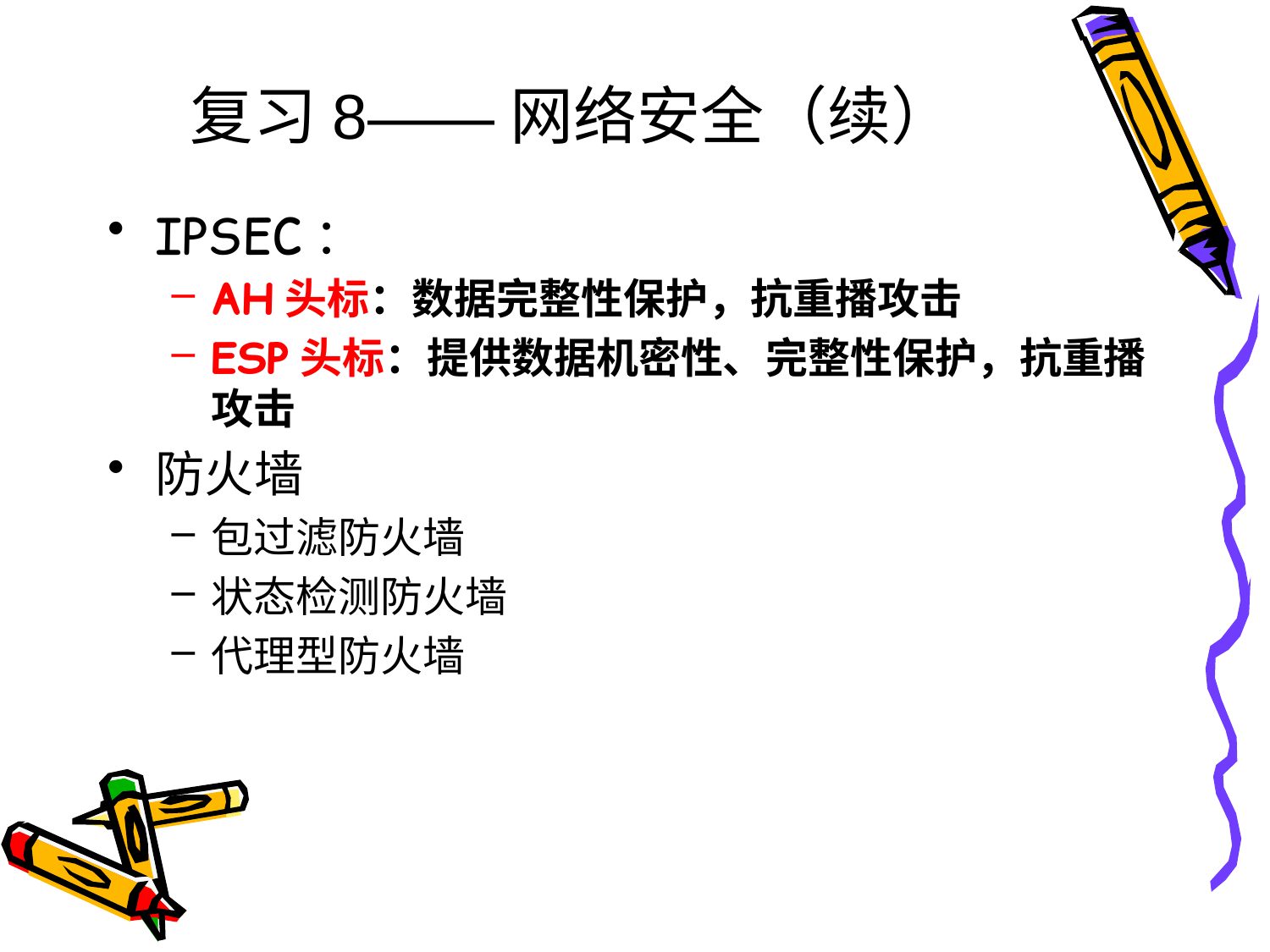

# 复习8——网络安全（续）
IPSEC：
AH头标：数据完整性保护，抗重播攻击
ESP头标：提供数据机密性、完整性保护，抗重播攻击
防火墙
包过滤防火墙
状态检测防火墙
代理型防火墙